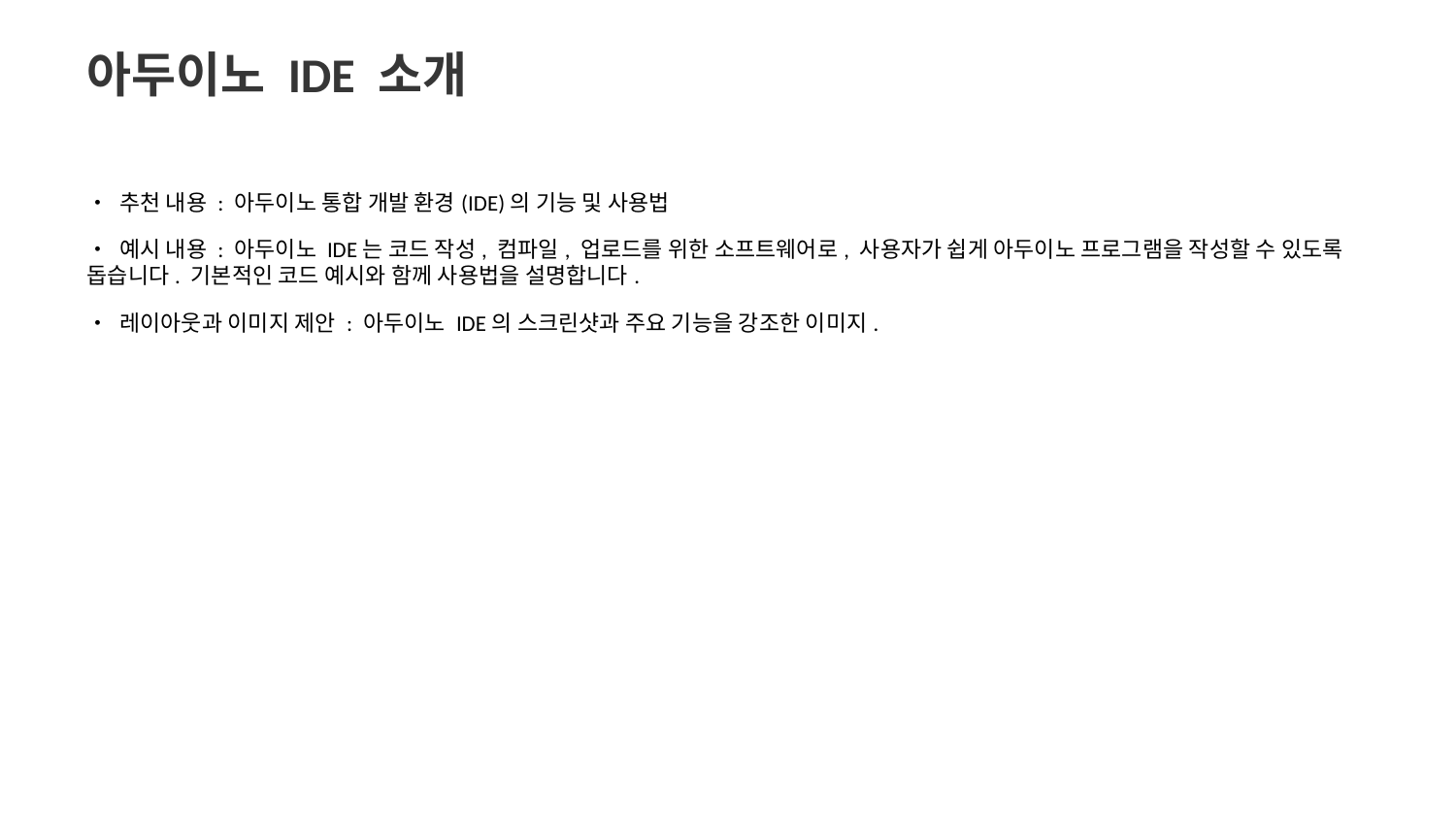

아두이노 IDE 소개
• 추천 내용 : 아두이노 통합 개발 환경(IDE)의 기능 및 사용법
• 예시 내용 : 아두이노 IDE는 코드 작성, 컴파일, 업로드를 위한 소프트웨어로, 사용자가 쉽게 아두이노 프로그램을 작성할 수 있도록 돕습니다. 기본적인 코드 예시와 함께 사용법을 설명합니다.
• 레이아웃과 이미지 제안 : 아두이노 IDE의 스크린샷과 주요 기능을 강조한 이미지.